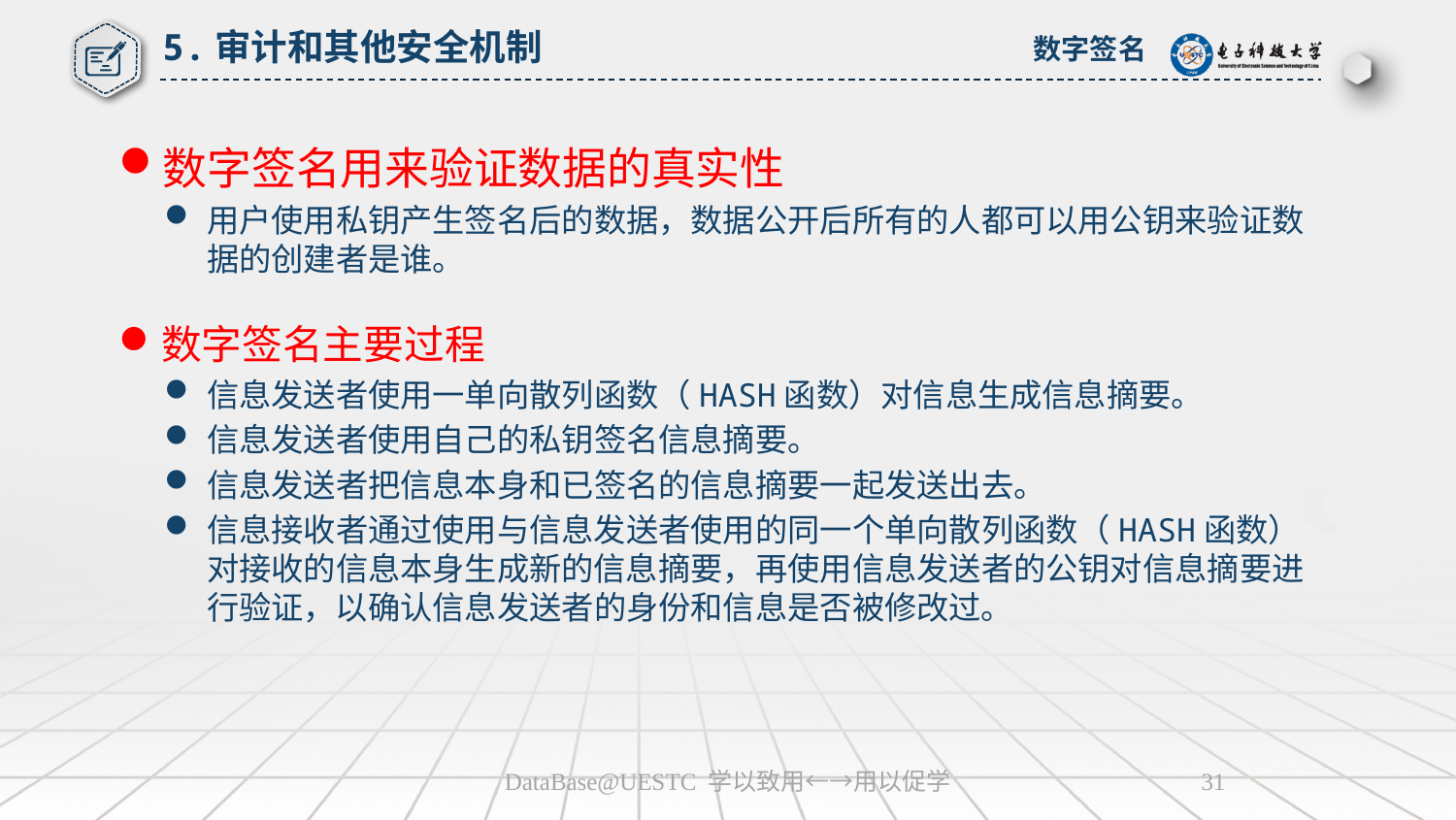

# 5.审计和其他安全机制
数字签名
数字签名用来验证数据的真实性
用户使用私钥产生签名后的数据，数据公开后所有的人都可以用公钥来验证数据的创建者是谁。

数字签名主要过程
信息发送者使用一单向散列函数（HASH函数）对信息生成信息摘要。
信息发送者使用自己的私钥签名信息摘要。
信息发送者把信息本身和已签名的信息摘要一起发送出去。
信息接收者通过使用与信息发送者使用的同一个单向散列函数（HASH函数）对接收的信息本身生成新的信息摘要，再使用信息发送者的公钥对信息摘要进行验证，以确认信息发送者的身份和信息是否被修改过。

DataBase@UESTC 学以致用←→用以促学
31